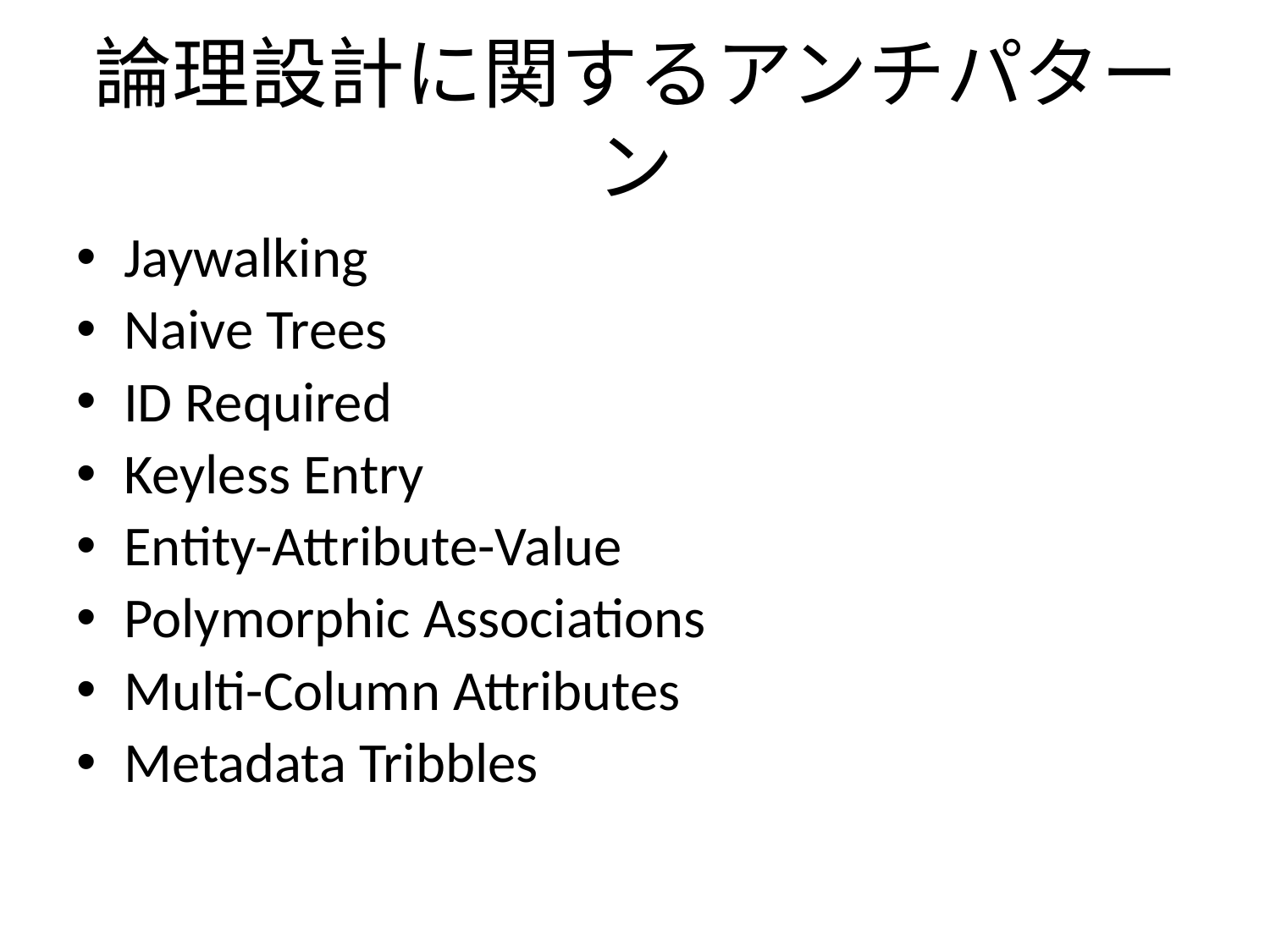

# 論理設計に関するアンチパターン
Jaywalking
Naive Trees
ID Required
Keyless Entry
Entity-Attribute-Value
Polymorphic Associations
Multi-Column Attributes
Metadata Tribbles